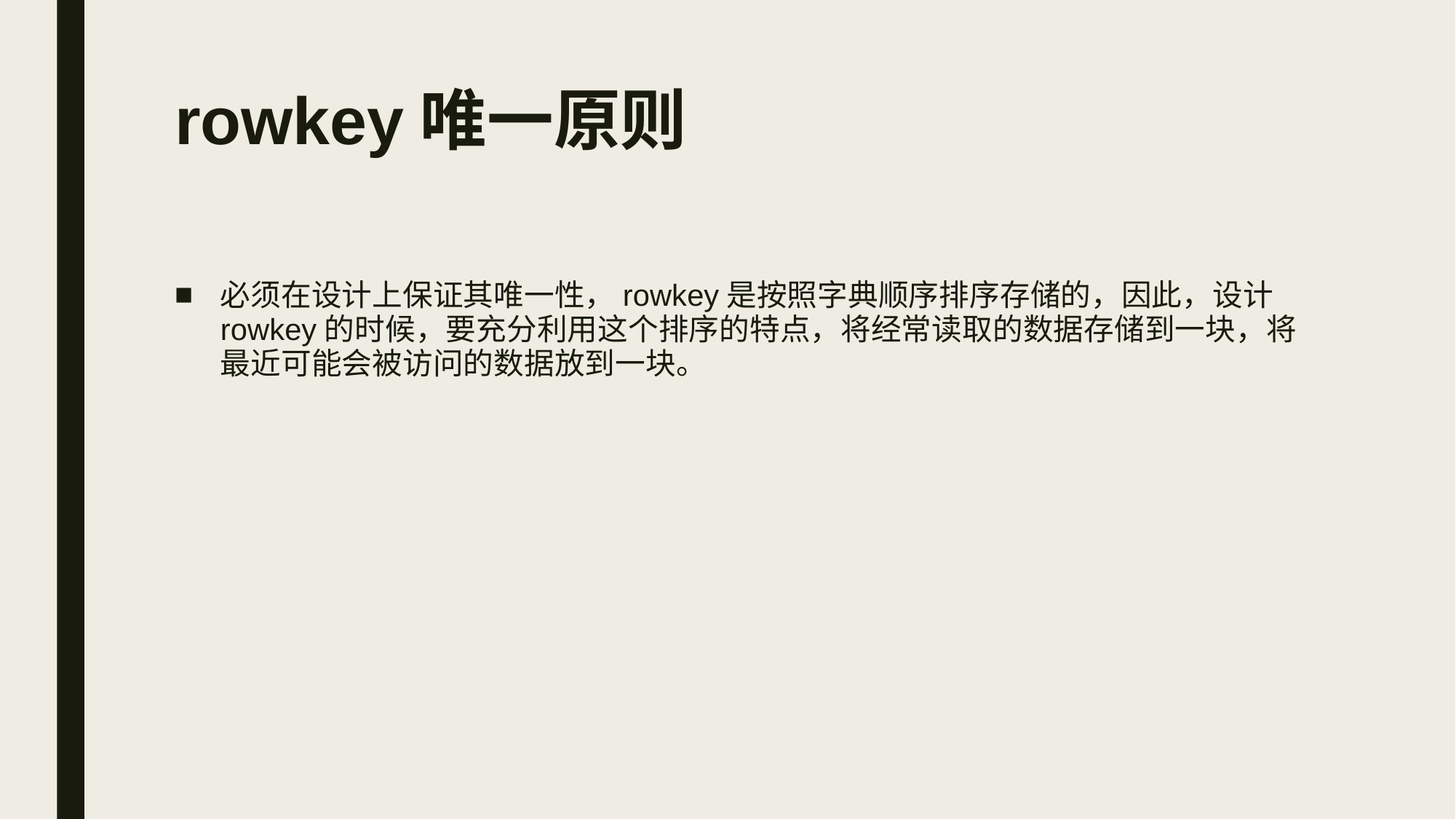

# rowkey唯一原则
必须在设计上保证其唯一性，rowkey是按照字典顺序排序存储的，因此，设计rowkey的时候，要充分利用这个排序的特点，将经常读取的数据存储到一块，将最近可能会被访问的数据放到一块。